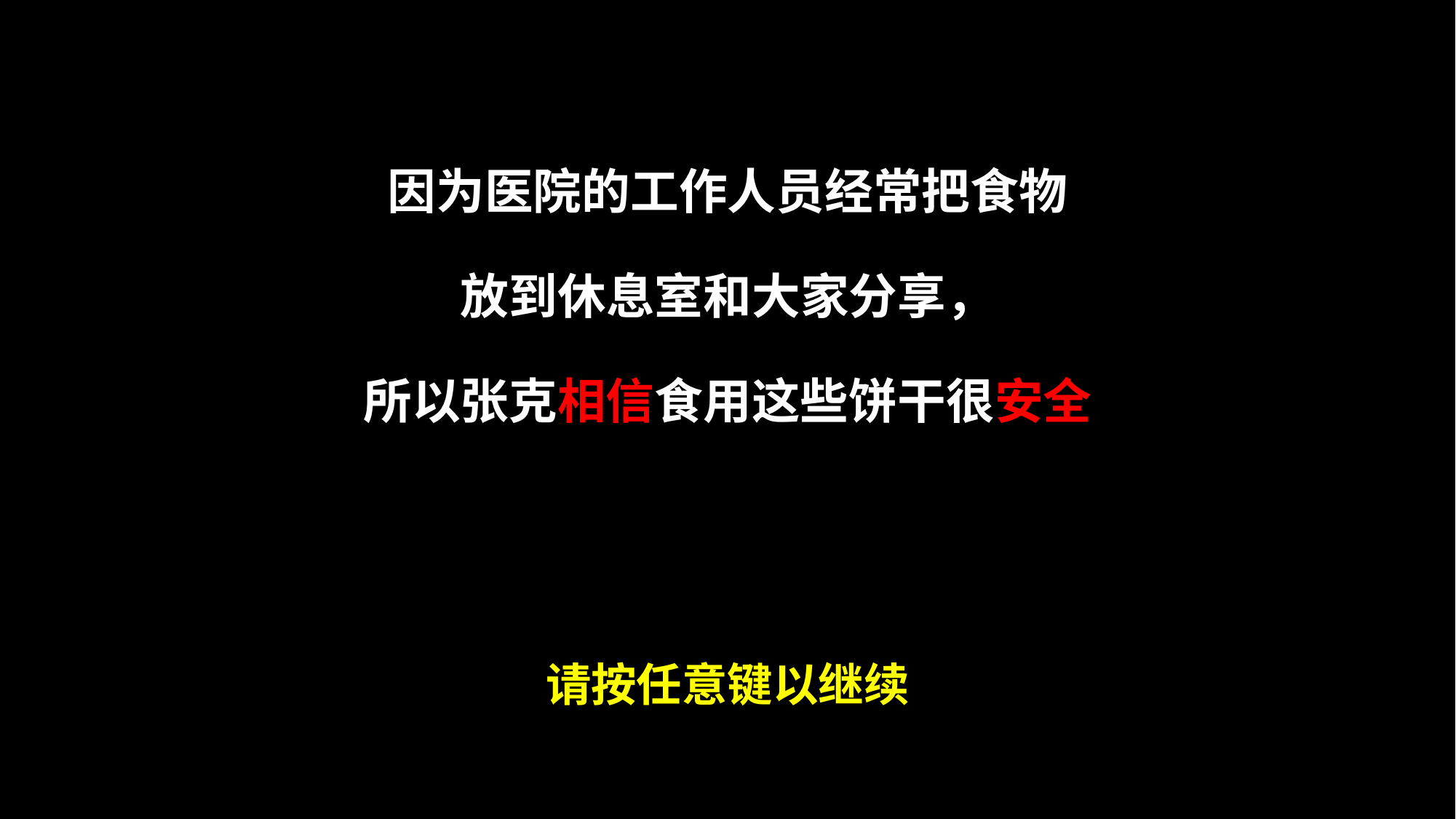

# 因为医院的工作人员经常把食物 放到休息室和大家分享， 所以张克相信食用这些饼干很安全
请按任意键以继续